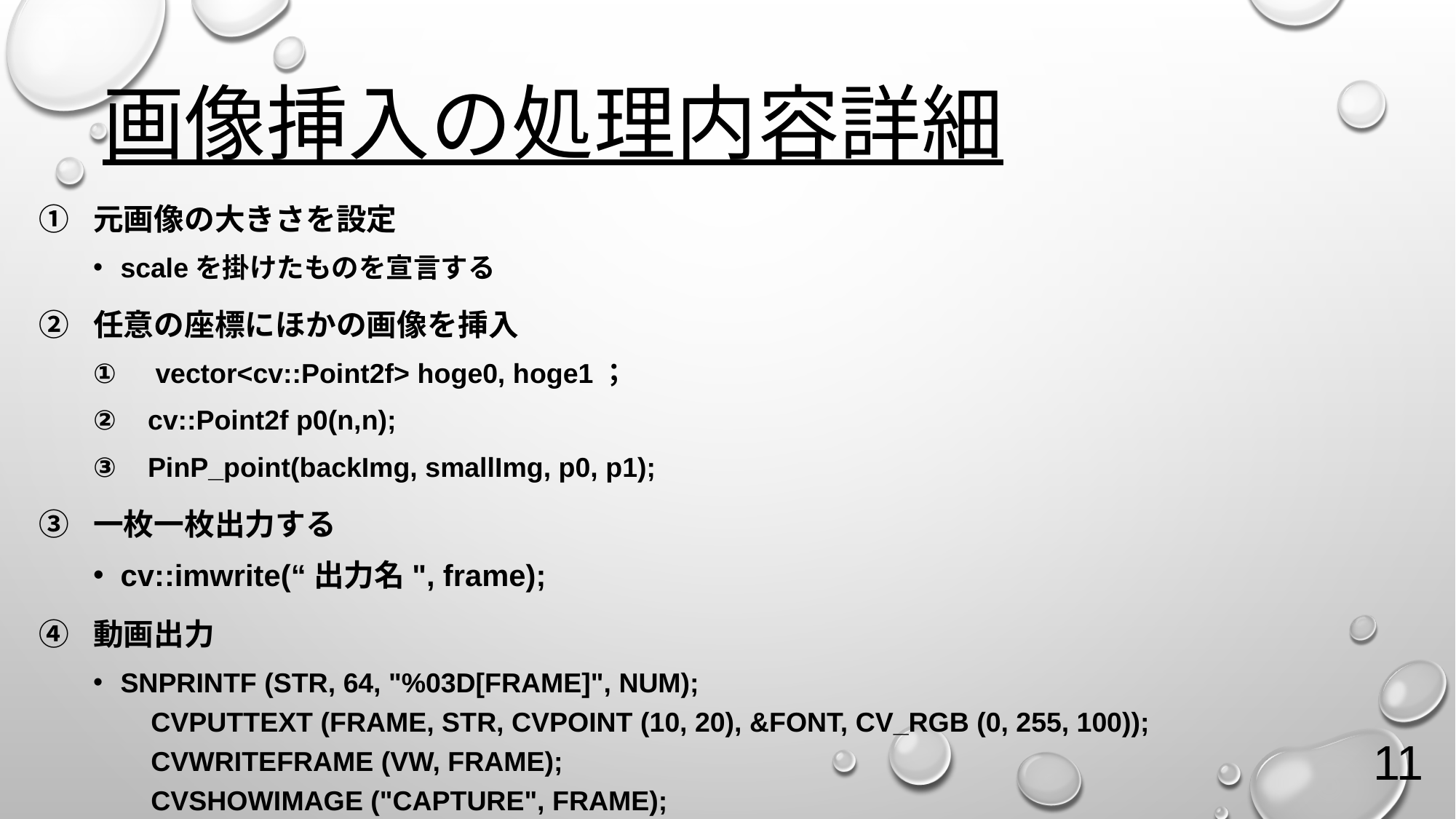

# 画像挿入の処理内容詳細
元画像の大きさを設定
scaleを掛けたものを宣言する
任意の座標にほかの画像を挿入
 vector<cv::Point2f> hoge0, hoge1；
cv::Point2f p0(n,n);
PinP_point(backImg, smallImg, p0, p1);
一枚一枚出力する
cv::imwrite(“出力名", frame);
動画出力
snprintf (str, 64, "%03d[frame]", num);
    cvPutText (frame, str, cvPoint (10, 20), &font, CV_RGB (0, 255, 100));
    cvWriteFrame (vw, frame);
    cvShowImage ("Capture", frame);
11